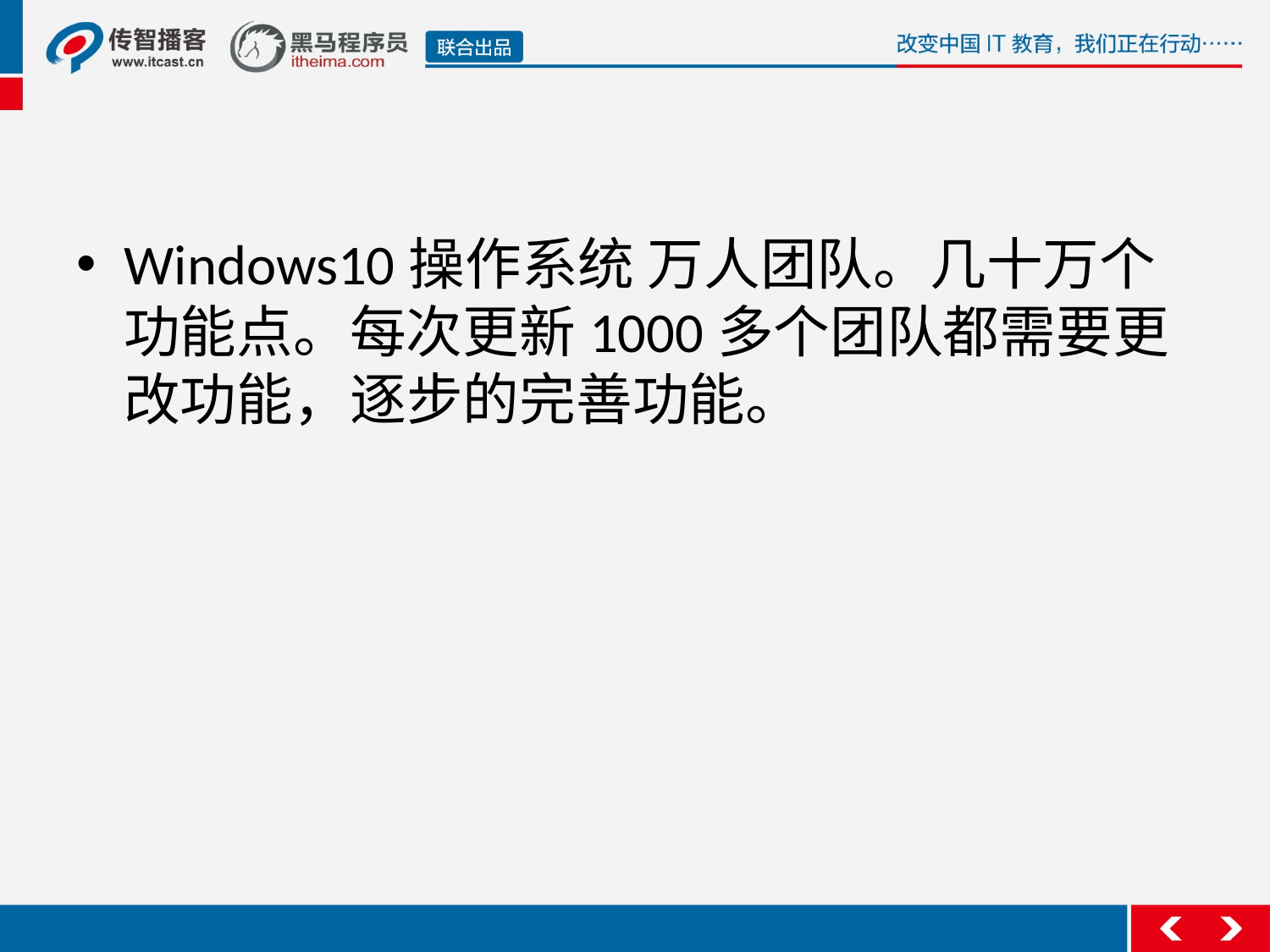

#
Windows10操作系统 万人团队。几十万个功能点。每次更新1000多个团队都需要更改功能，逐步的完善功能。